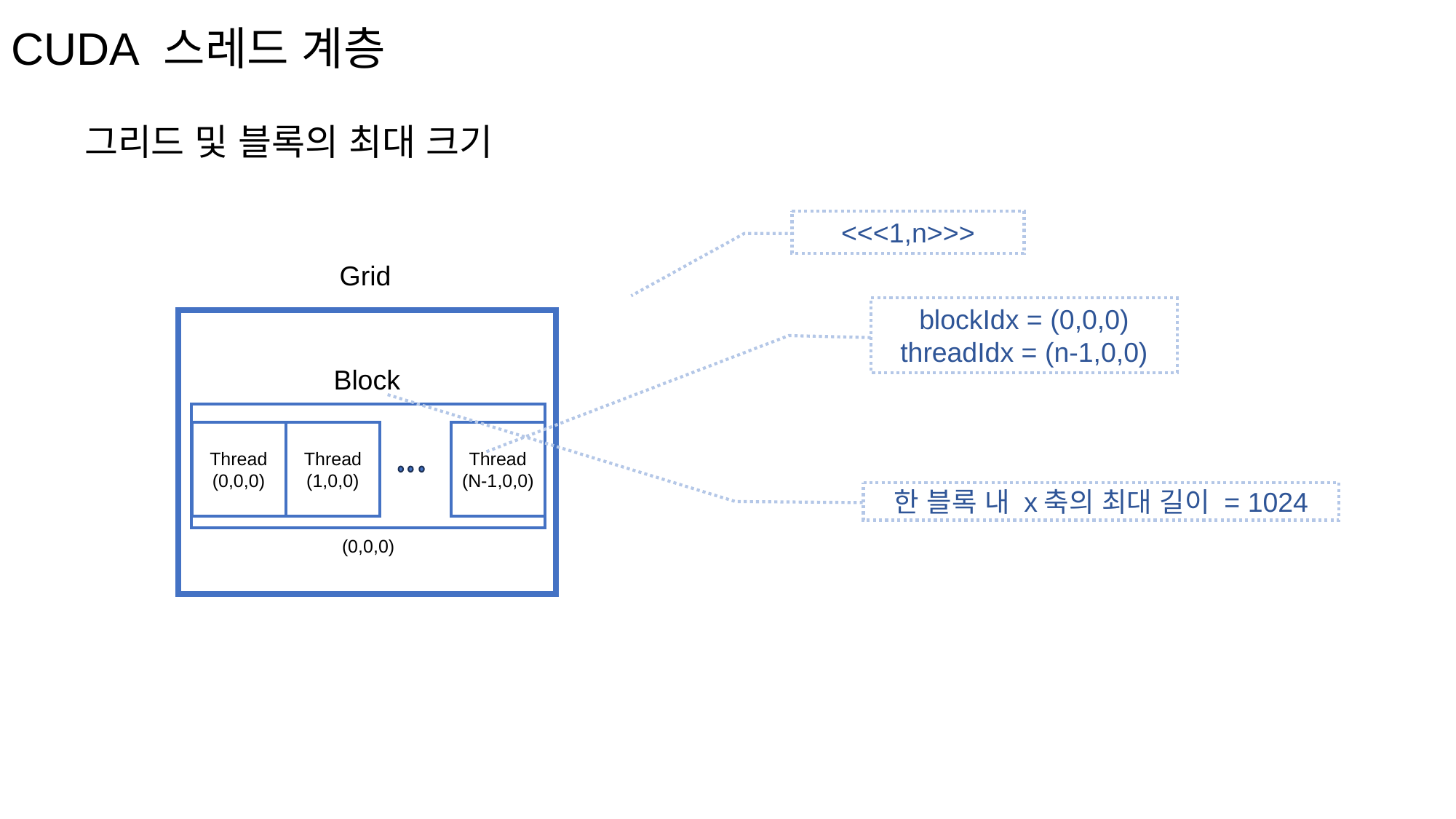

# CUDA 스레드 계층
그리드 및 블록의 최대 크기
<<<1,n>>>
Grid
blockIdx = (0,0,0)
threadIdx = (n-1,0,0)

Block

Thread
(0,0,0)
Thread
(1,0,0)
Thread
(N-1,0,0)

한 블록 내 x축의 최대 길이 = 1024
(0,0,0)